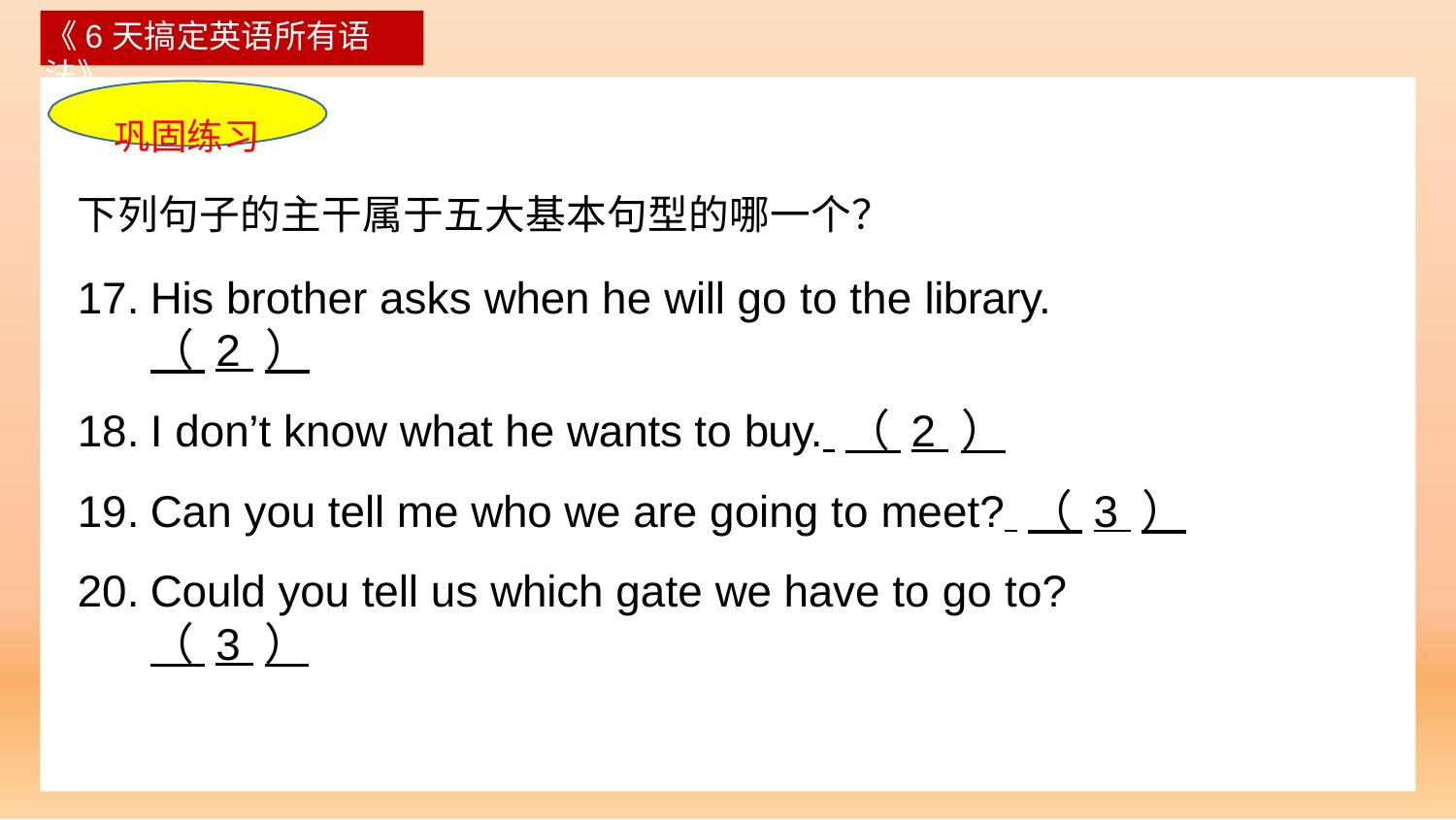

《6天搞定英语所有语法》

巩固练习

下列句子的主干属于五大基本句型的哪一个？
His brother asks when he will go to the library. （ 2 ）
I don’t know what he wants to buy. （ 2 ）
Can you tell me who we are going to meet? （ 3 ）
Could you tell us which gate we have to go to? （ 3 ）